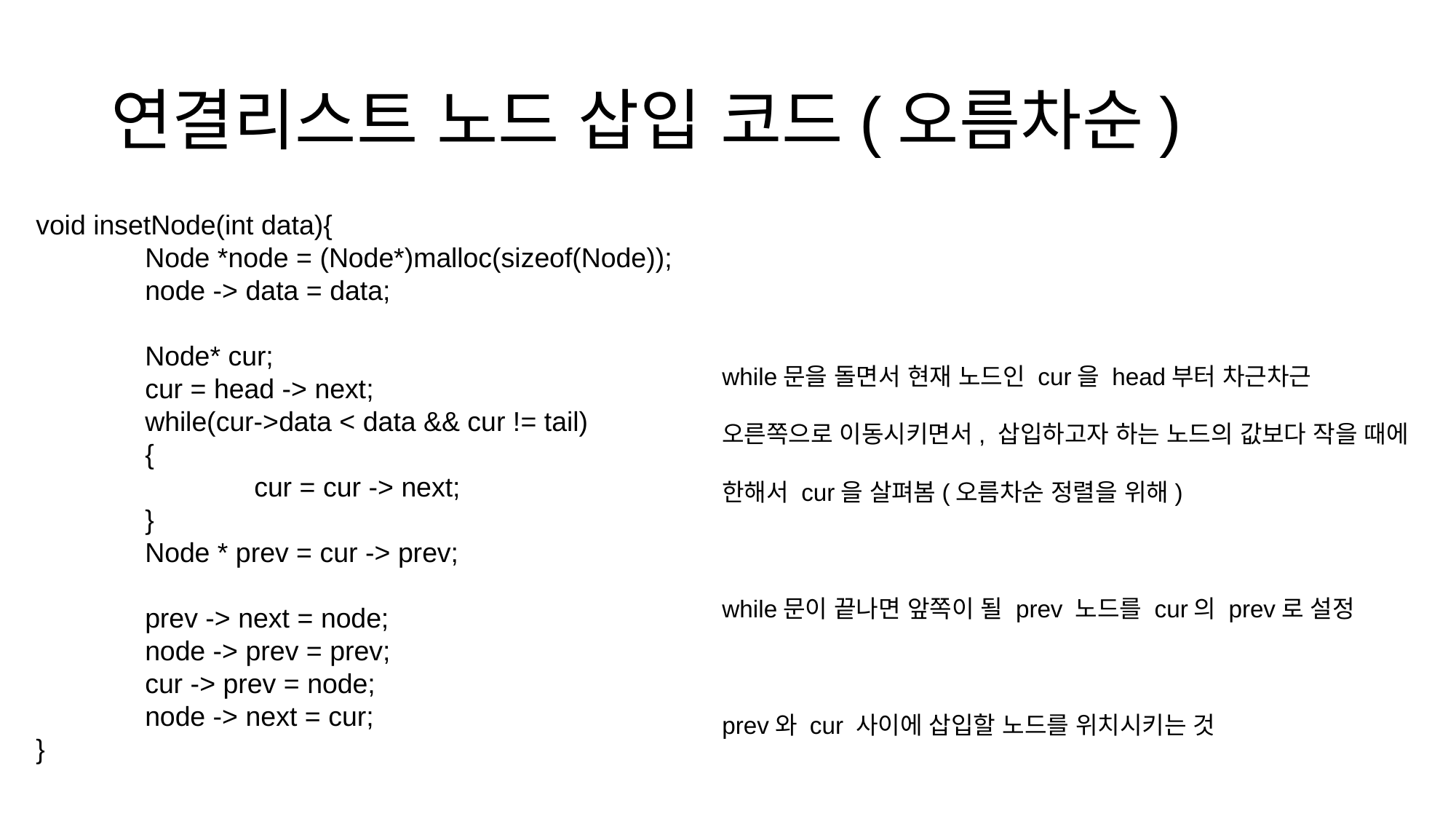

# 연결리스트 노드 삽입 코드(오름차순)
void insetNode(int data){
	Node *node = (Node*)malloc(sizeof(Node));
	node -> data = data;

	Node* cur;
	cur = head -> next;
	while(cur->data < data && cur != tail)
	{
		cur = cur -> next;
	}
	Node * prev = cur -> prev;

	prev -> next = node;
	node -> prev = prev;
	cur -> prev = node;
	node -> next = cur;
}
while문을 돌면서 현재 노드인 cur을 head부터 차근차근 오른쪽으로 이동시키면서, 삽입하고자 하는 노드의 값보다 작을 때에 한해서 cur을 살펴봄(오름차순 정렬을 위해)

while문이 끝나면 앞쪽이 될 prev 노드를 cur의 prev로 설정

prev와 cur 사이에 삽입할 노드를 위치시키는 것